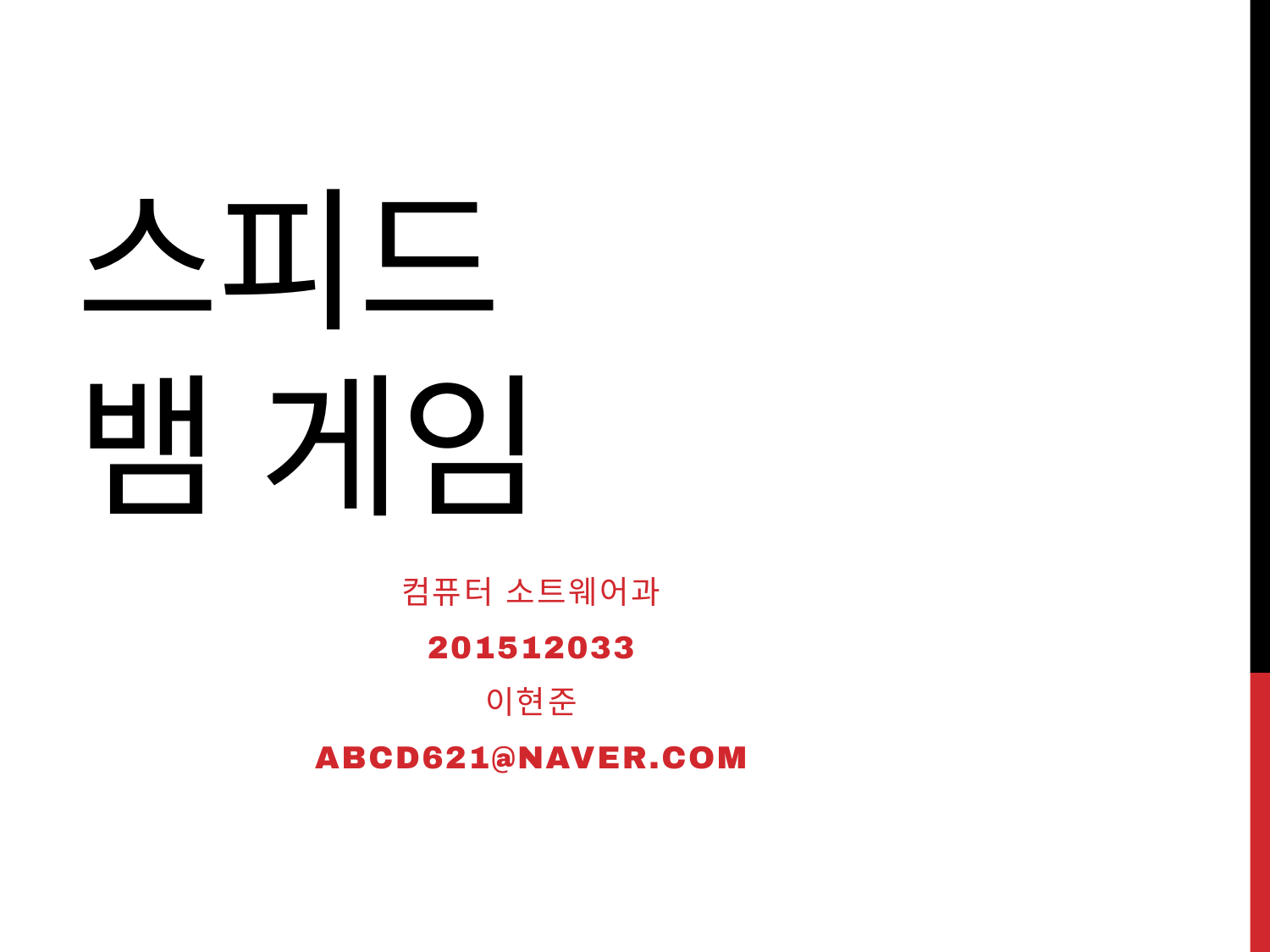

# 스피드 뱀 게임
컴퓨터 소트웨어과
201512033
이현준
abcd621@naver.com